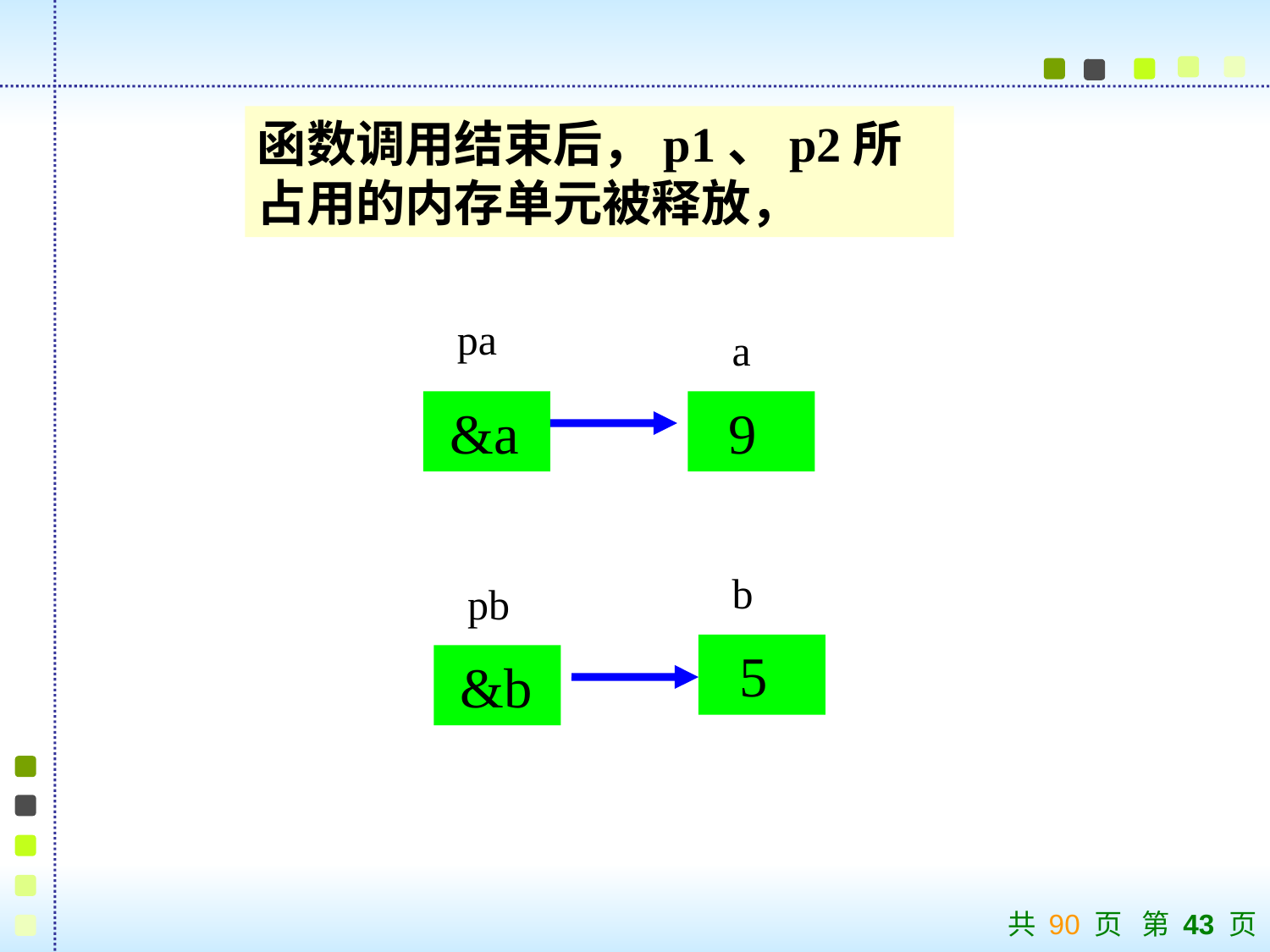

函数调用结束后，p1、p2所占用的内存单元被释放，
pa
   a
 &a
  9

  b
  pb
  5
 &b

共 90 页   第 43 页